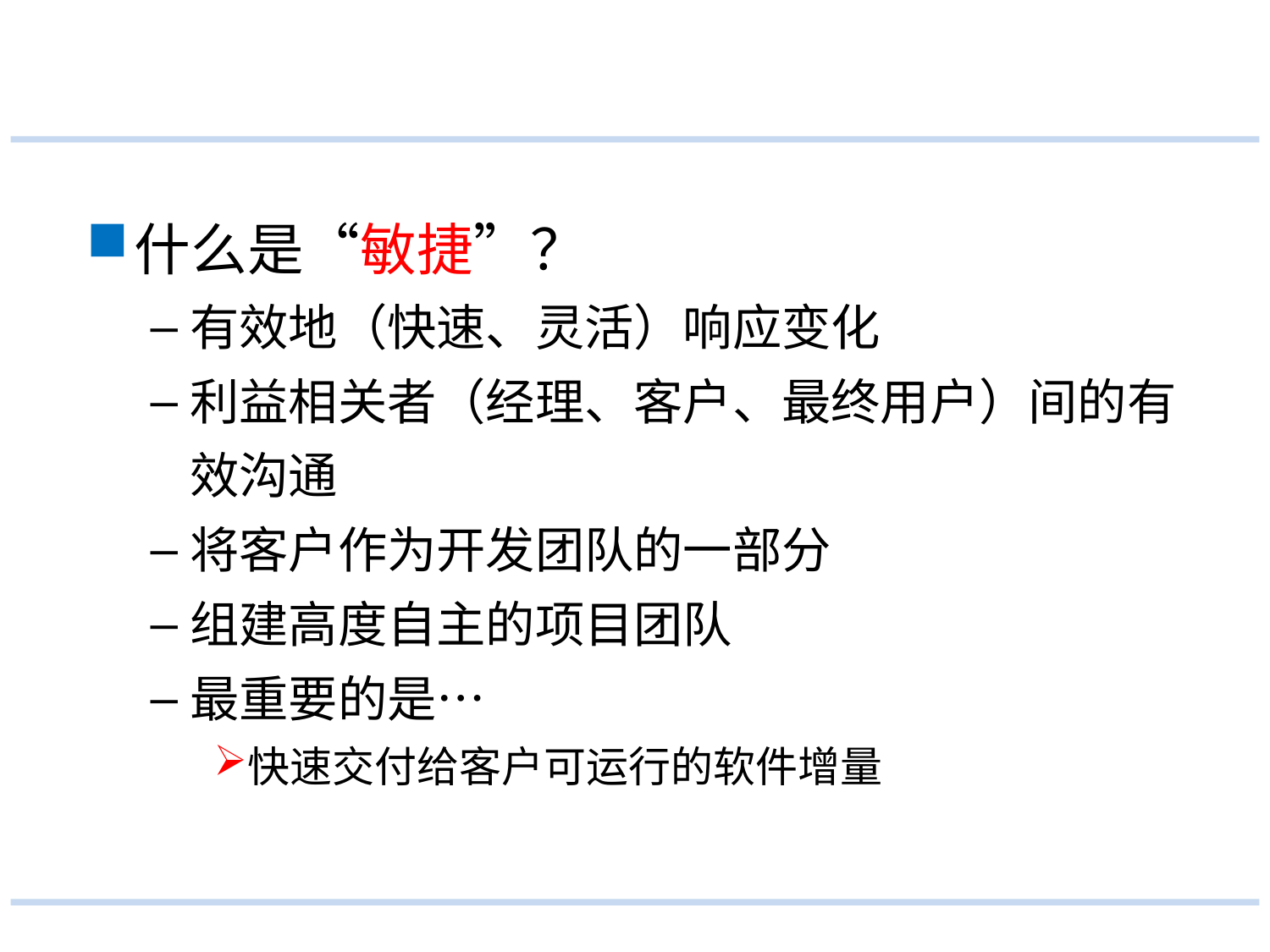

#
什么是“敏捷”？
有效地（快速、灵活）响应变化
利益相关者（经理、客户、最终用户）间的有效沟通
将客户作为开发团队的一部分
组建高度自主的项目团队
最重要的是…
快速交付给客户可运行的软件增量

8